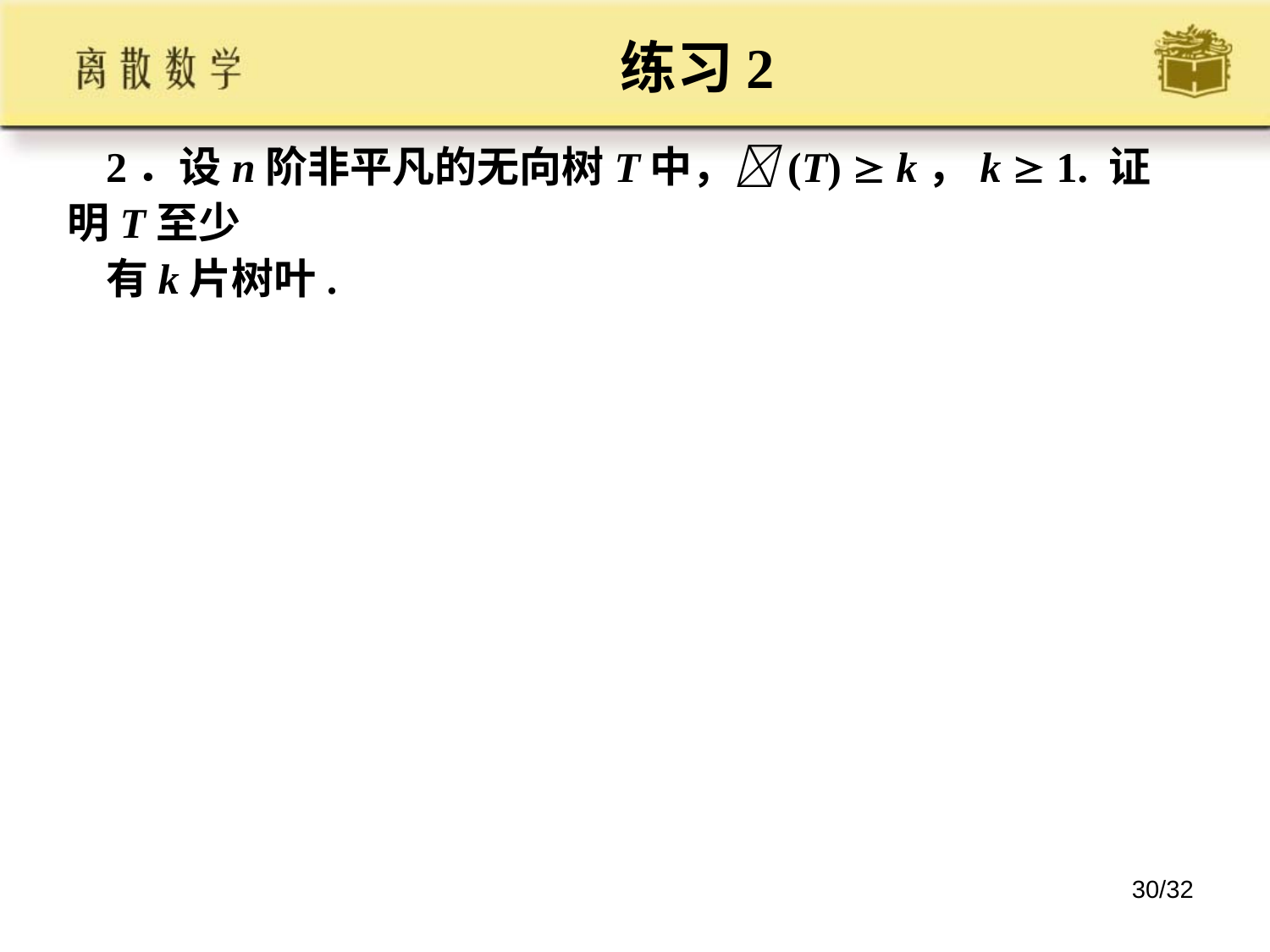

练习2
2．设n阶非平凡的无向树T中，Δ(T) ≥ k，k ≥ 1. 证明T至少
有k片树叶.

30/32